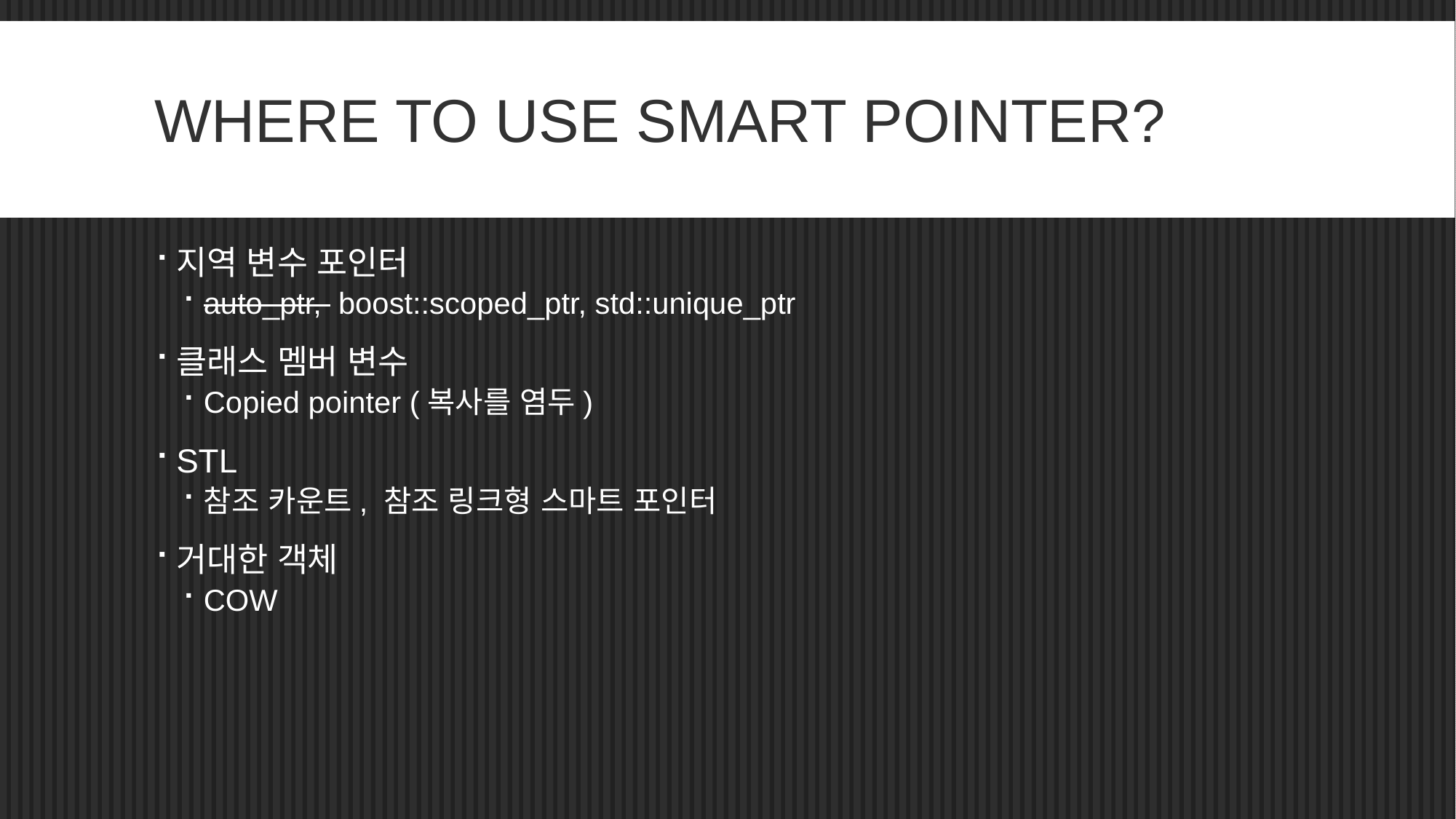

# WHERE TO USE SMART POINTER?
지역 변수 포인터
auto_ptr,  boost::scoped_ptr, std::unique_ptr
클래스 멤버 변수
Copied pointer (복사를 염두)
STL
참조 카운트, 참조 링크형 스마트 포인터
거대한 객체
COW